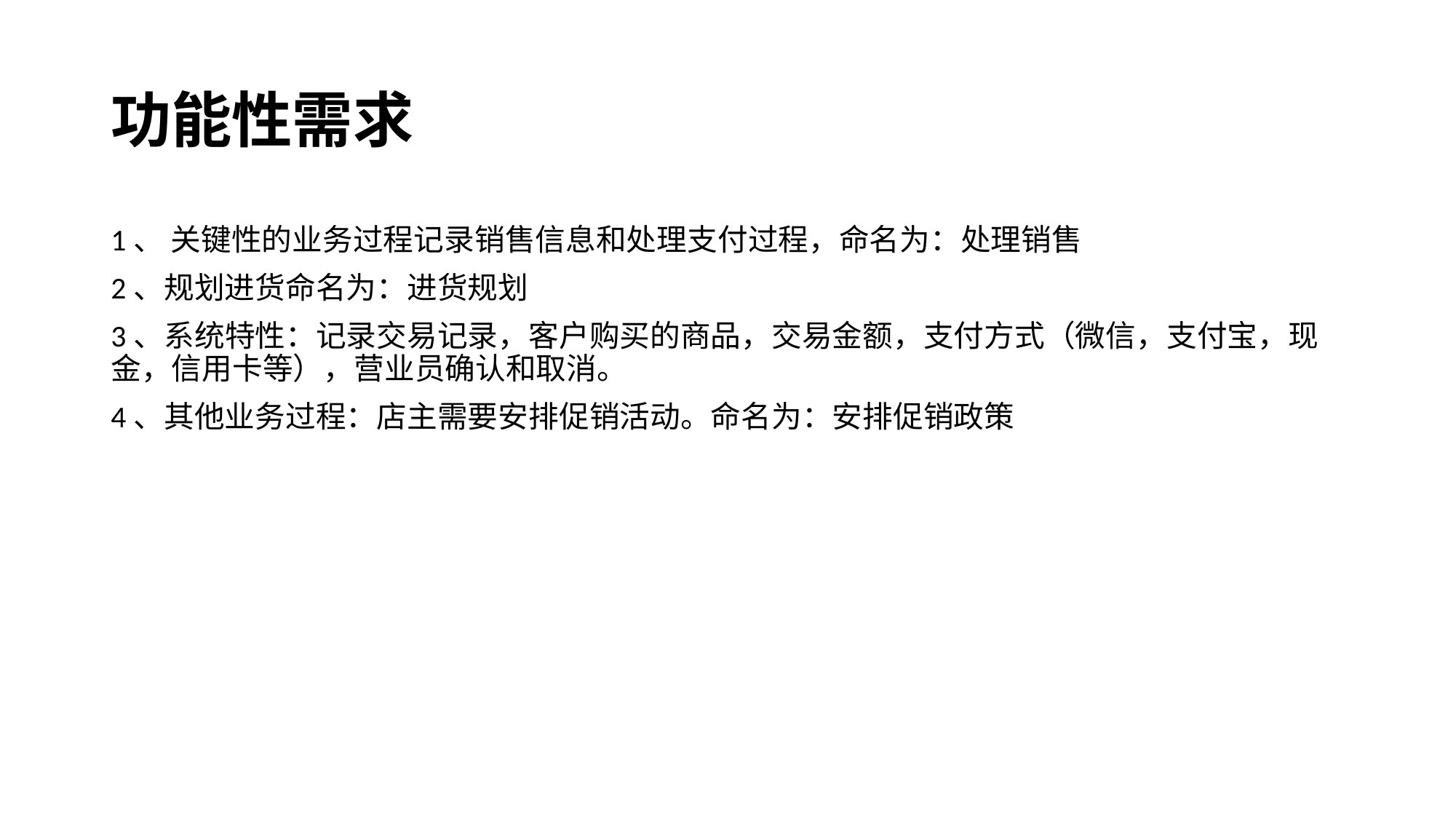

# 功能性需求
1、 关键性的业务过程记录销售信息和处理支付过程，命名为：处理销售
2、规划进货命名为：进货规划
3、系统特性：记录交易记录，客户购买的商品，交易金额，支付方式（微信，支付宝，现金，信用卡等），营业员确认和取消。
4、其他业务过程：店主需要安排促销活动。命名为：安排促销政策